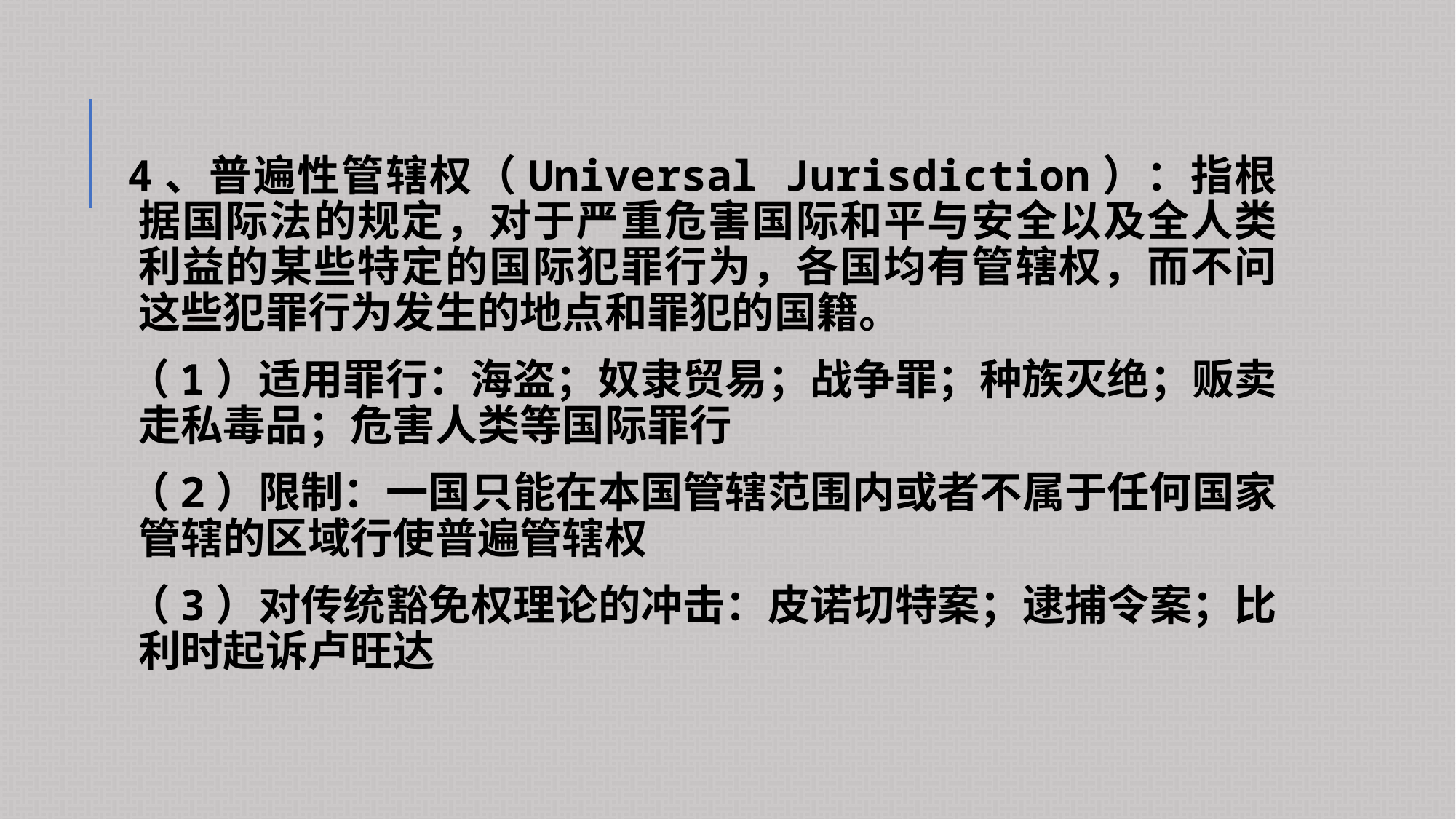

4、普遍性管辖权（Universal Jurisdiction）：指根据国际法的规定，对于严重危害国际和平与安全以及全人类利益的某些特定的国际犯罪行为，各国均有管辖权，而不问这些犯罪行为发生的地点和罪犯的国籍。
（1）适用罪行：海盗；奴隶贸易；战争罪；种族灭绝；贩卖走私毒品；危害人类等国际罪行
（2）限制：一国只能在本国管辖范围内或者不属于任何国家管辖的区域行使普遍管辖权
（3）对传统豁免权理论的冲击：皮诺切特案；逮捕令案；比利时起诉卢旺达